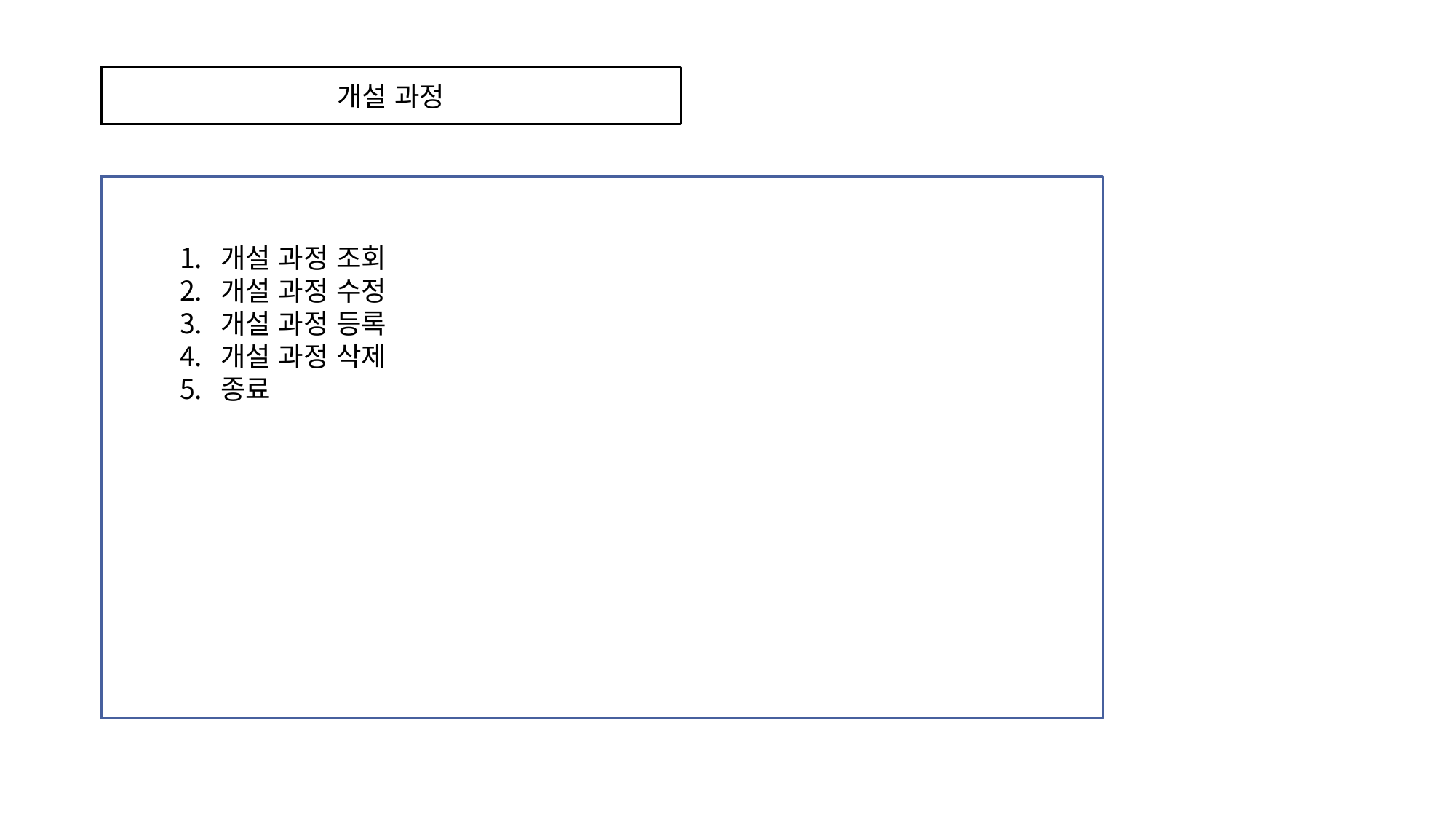

개설 과정

개설 과정 조회
개설 과정 수정
개설 과정 등록
개설 과정 삭제
종료